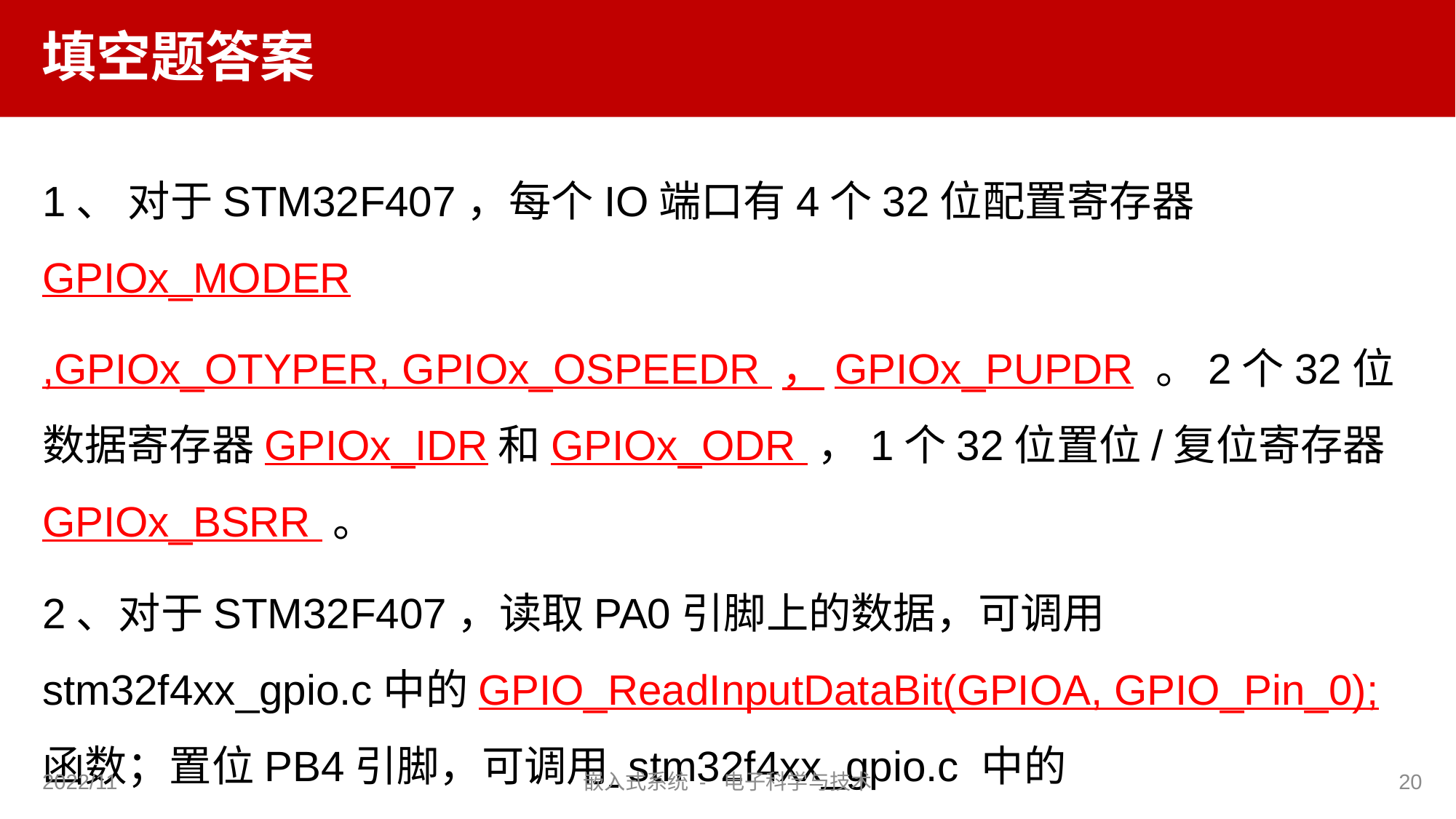

# 填空题答案
1、 对于STM32F407，每个IO端口有4个32位配置寄存器GPIOx_MODER
,GPIOx_OTYPER, GPIOx_OSPEEDR ，GPIOx_PUPDR 。2个32位数据寄存器GPIOx_IDR和GPIOx_ODR ，1个32位置位/复位寄存器GPIOx_BSRR 。
2、对于STM32F407，读取PA0引脚上的数据，可调用stm32f4xx_gpio.c中的GPIO_ReadInputDataBit(GPIOA, GPIO_Pin_0);函数；置位PB4引脚，可调用 stm32f4xx_gpio.c 中的GPIO_SetBits(GPIOB, GPIO_Pin_4);函数。
2022/11
嵌入式系统 -  电子科学与技术
20